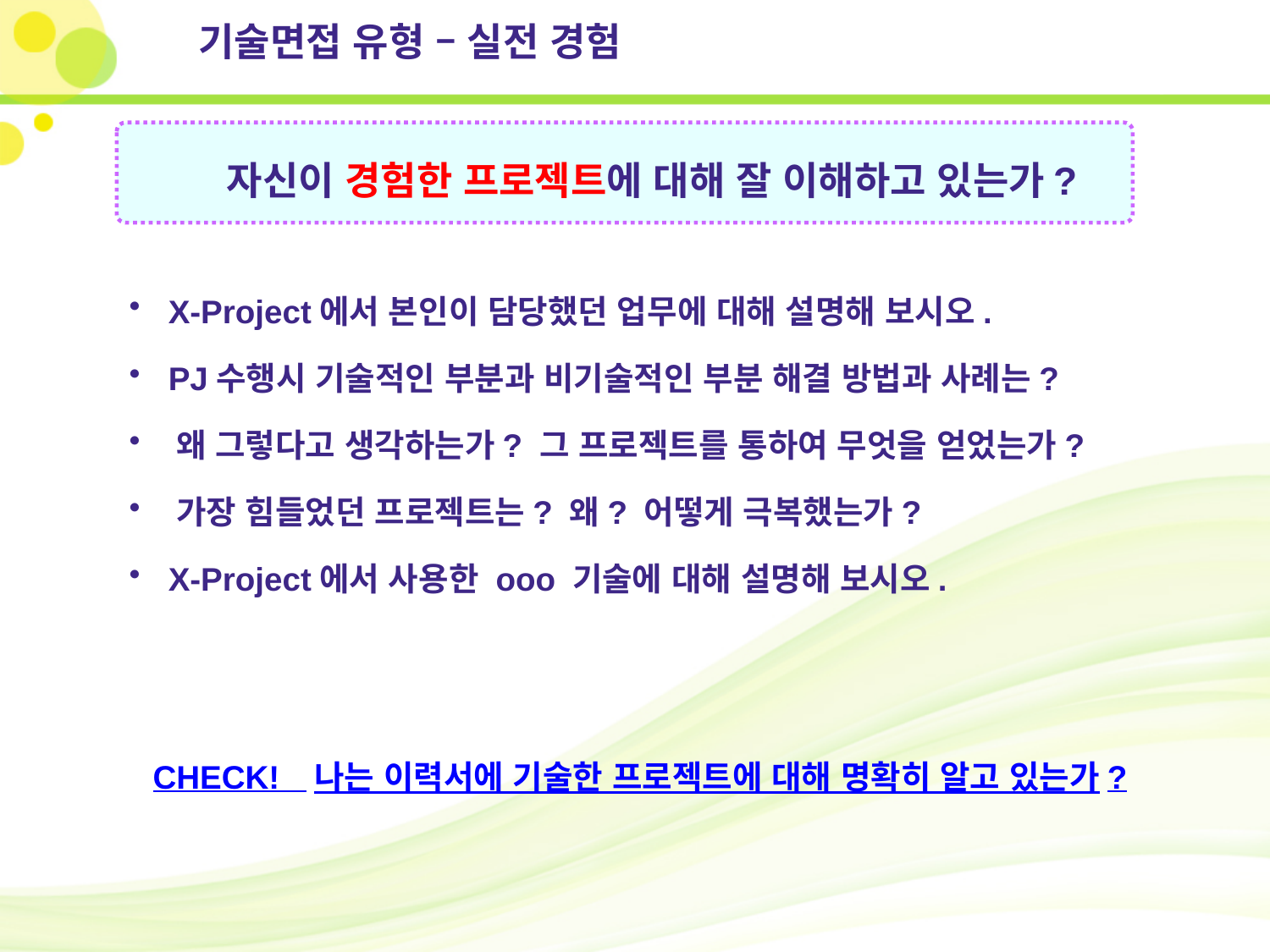

기술면접 유형 – 실전 경험
보고서 개요
     자신이 경험한 프로젝트에 대해 잘 이해하고 있는가?
 X-Project에서 본인이 담당했던 업무에 대해 설명해 보시오.
 PJ수행시 기술적인 부분과 비기술적인 부분 해결 방법과 사례는?
 왜 그렇다고 생각하는가? 그 프로젝트를 통하여 무엇을 얻었는가?
 가장 힘들었던 프로젝트는? 왜? 어떻게 극복했는가?
 X-Project에서 사용한 ooo 기술에 대해 설명해 보시오.
CHECK!   나는 이력서에 기술한 프로젝트에 대해 명확히 알고 있는가?